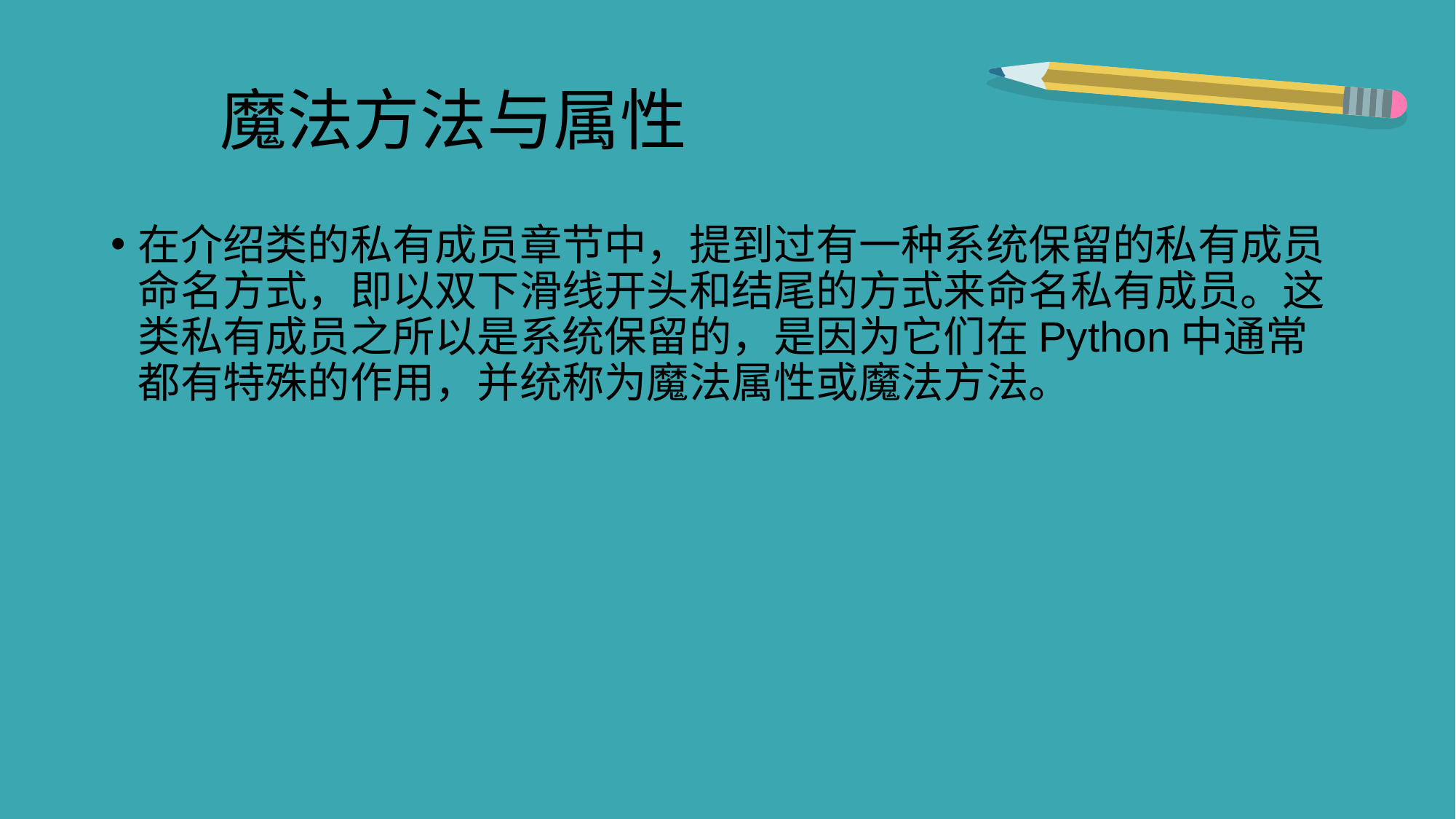

# 魔法方法与属性

在介绍类的私有成员章节中，提到过有一种系统保留的私有成员命名方式，即以双下滑线开头和结尾的方式来命名私有成员。这类私有成员之所以是系统保留的，是因为它们在Python中通常都有特殊的作用，并统称为魔法属性或魔法方法。